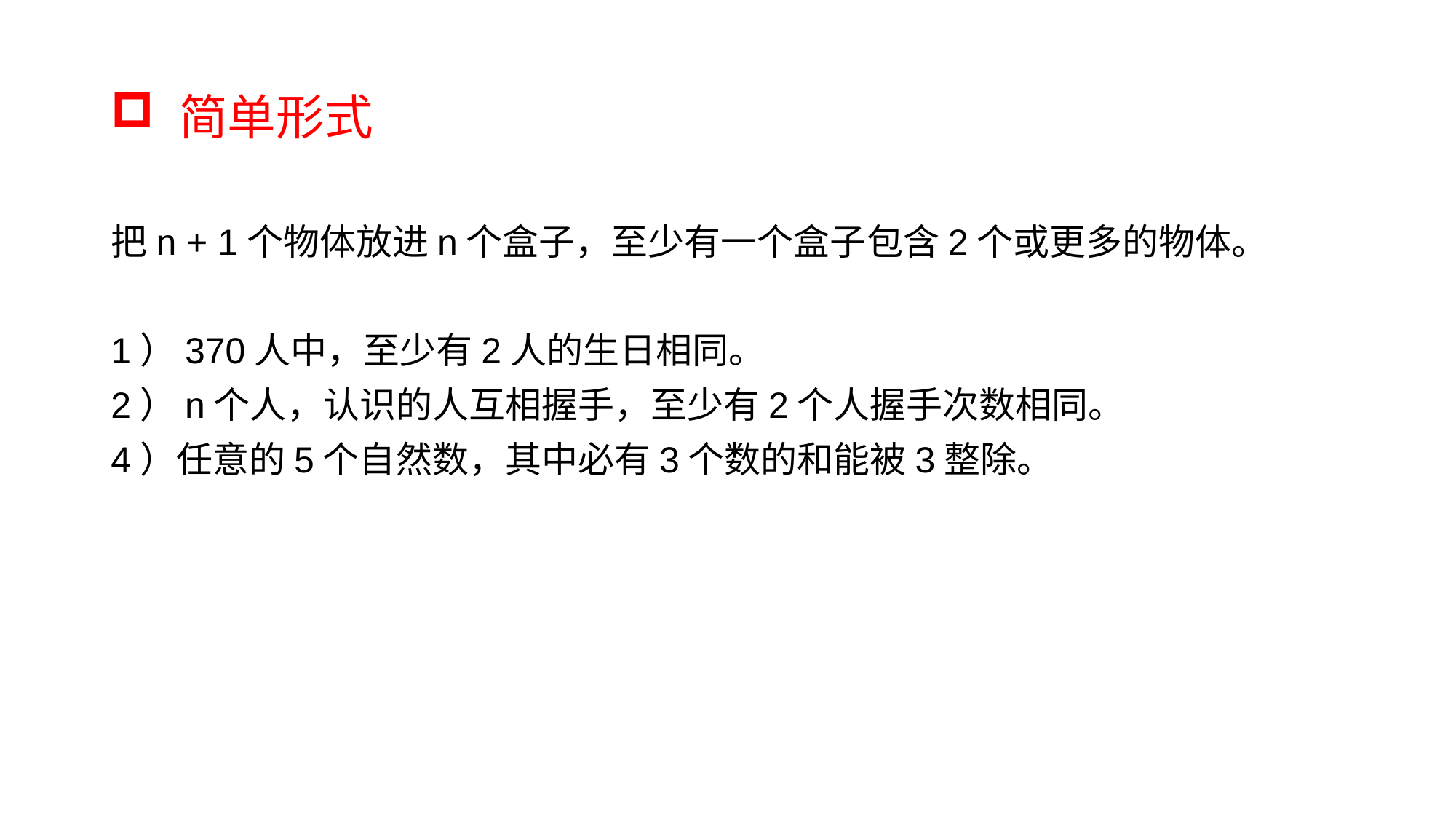

# 简单形式
把n + 1个物体放进n个盒子，至少有一个盒子包含2个或更多的物体。

1）370人中，至少有2人的生日相同。
2）n个人，认识的人互相握手，至少有2个人握手次数相同。
4）任意的5个自然数，其中必有3个数的和能被3整除。